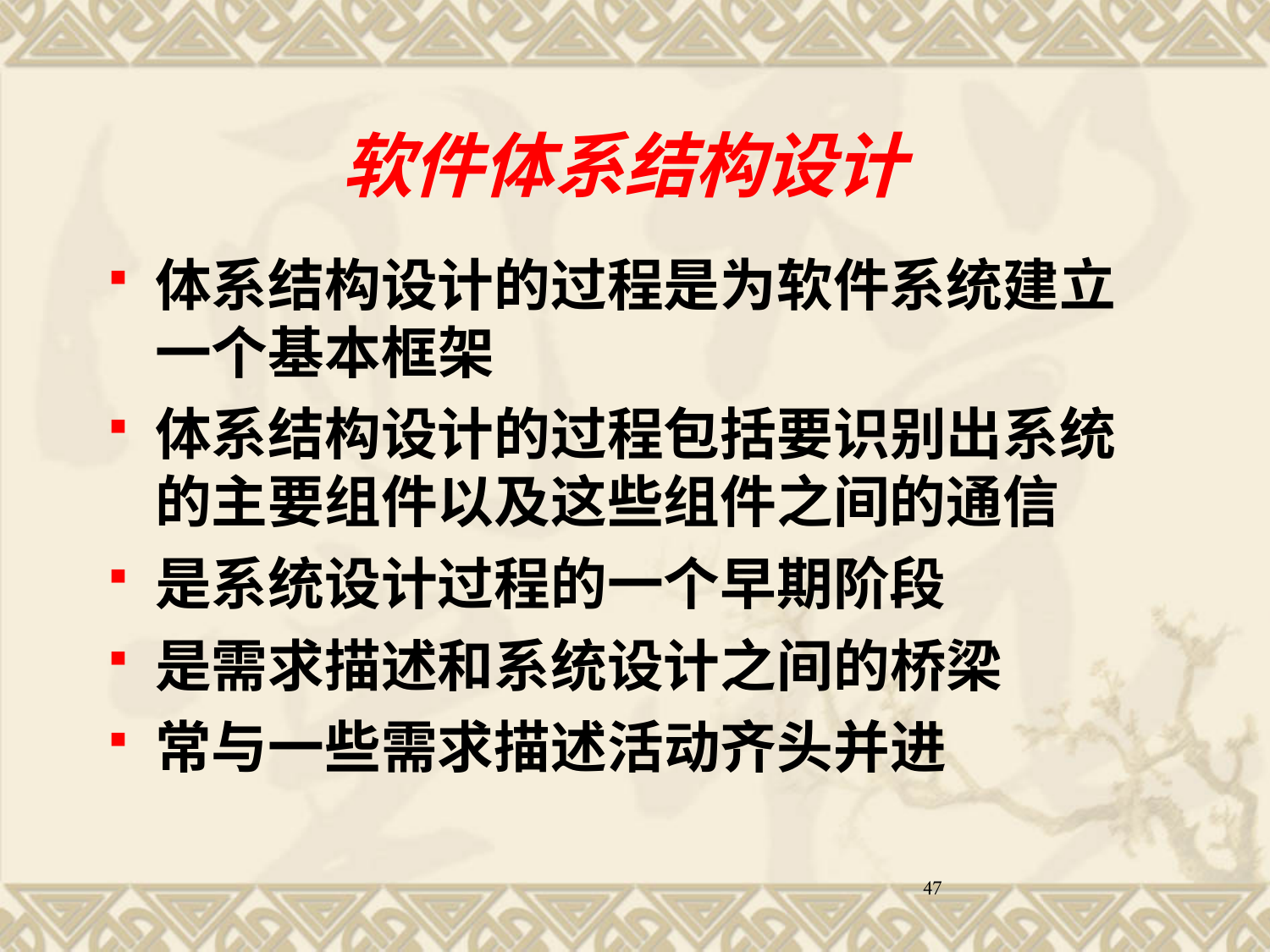

软件体系结构设计
体系结构设计的过程是为软件系统建立一个基本框架
体系结构设计的过程包括要识别出系统的主要组件以及这些组件之间的通信
是系统设计过程的一个早期阶段
是需求描述和系统设计之间的桥梁
常与一些需求描述活动齐头并进
47